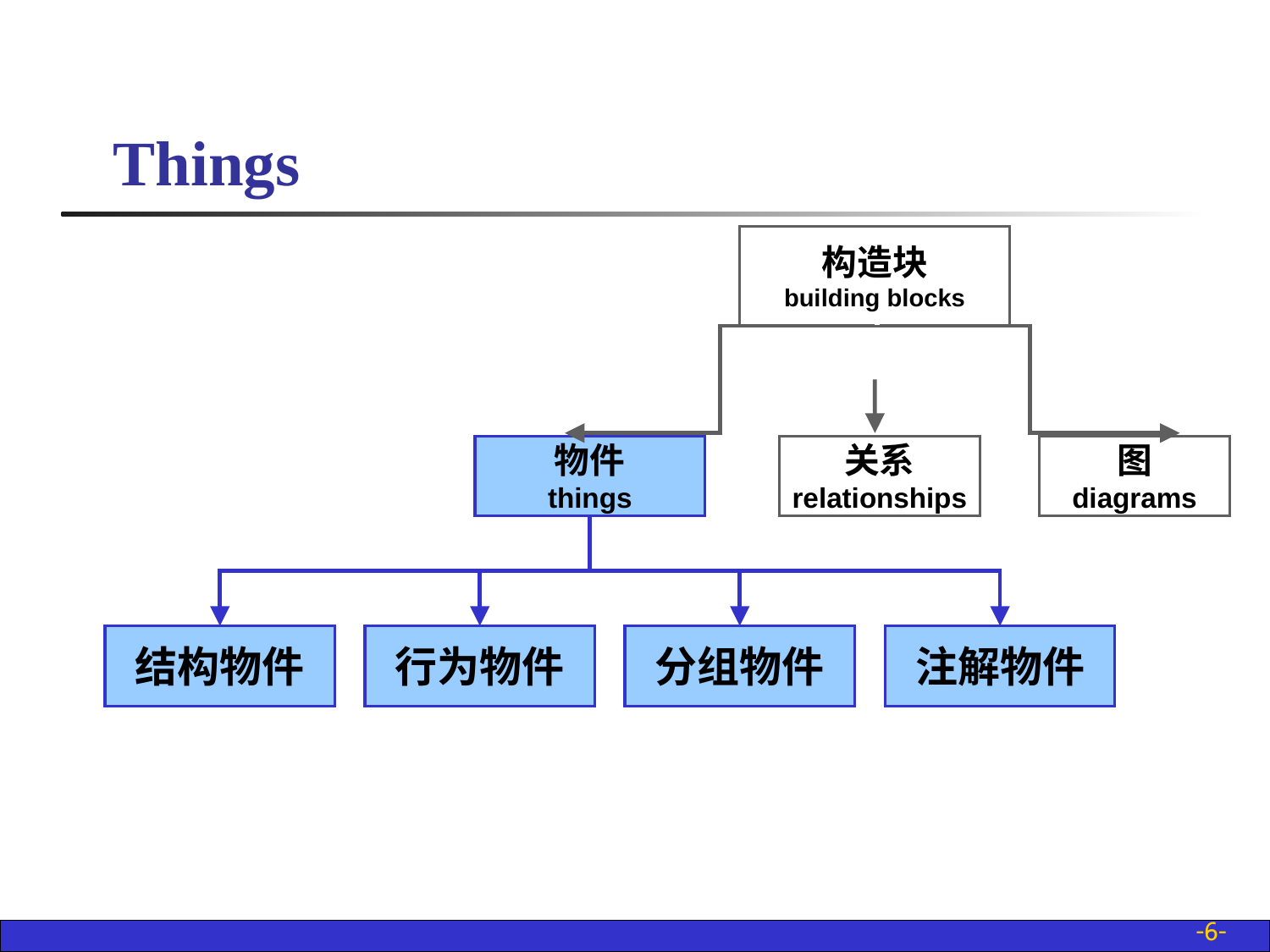

Things
构造块
building blocks
物件
things
关系
relationships
图
diagrams
结构物件
行为物件
分组物件
注解物件
-6-